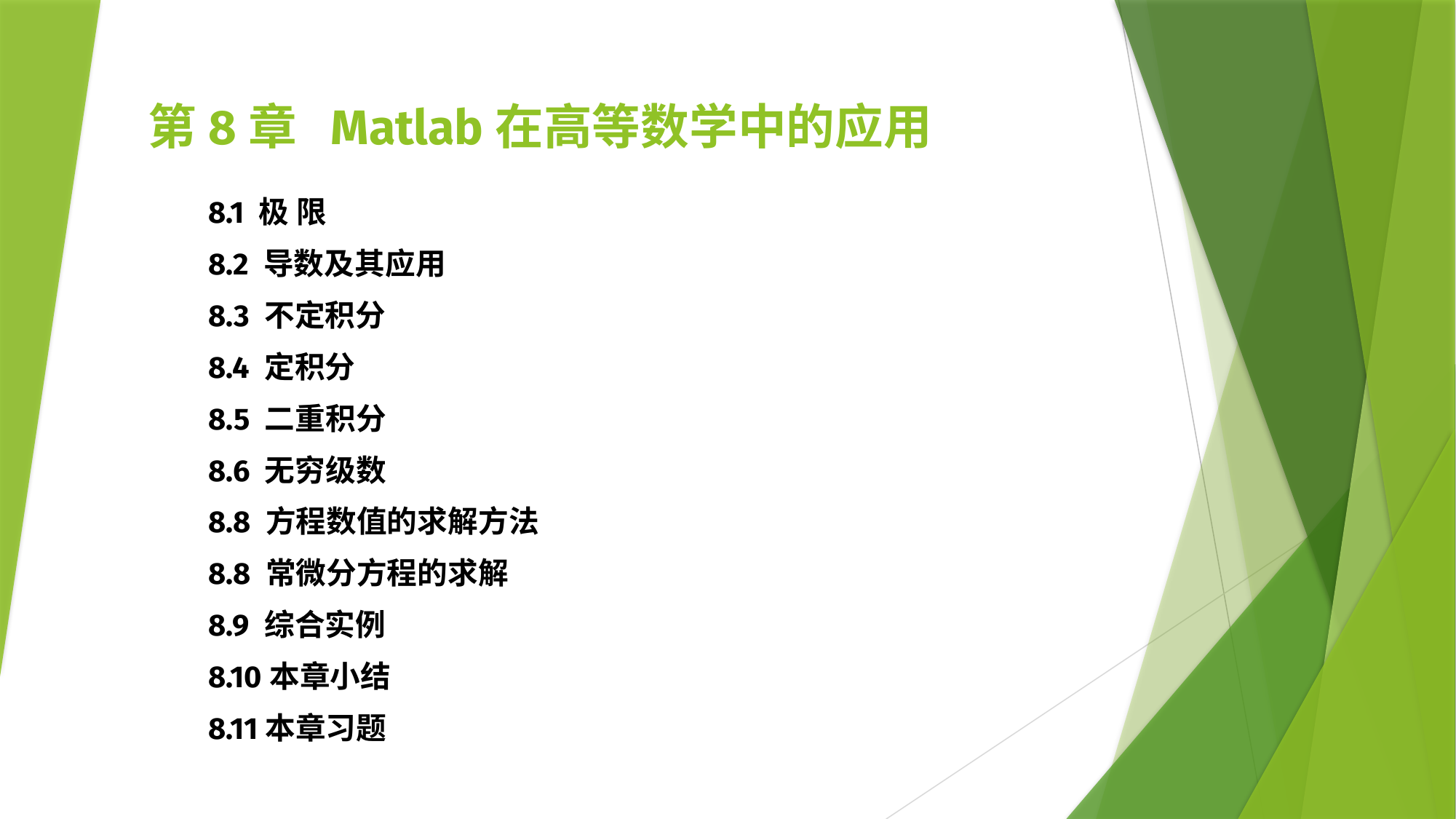

# 第8章  Matlab在高等数学中的应用
8.1 极 限
8.2 导数及其应用
8.3 不定积分
8.4 定积分
8.5 二重积分
8.6 无穷级数
8.8 方程数值的求解方法
8.8 常微分方程的求解
8.9 综合实例
8.10本章小结
8.11本章习题